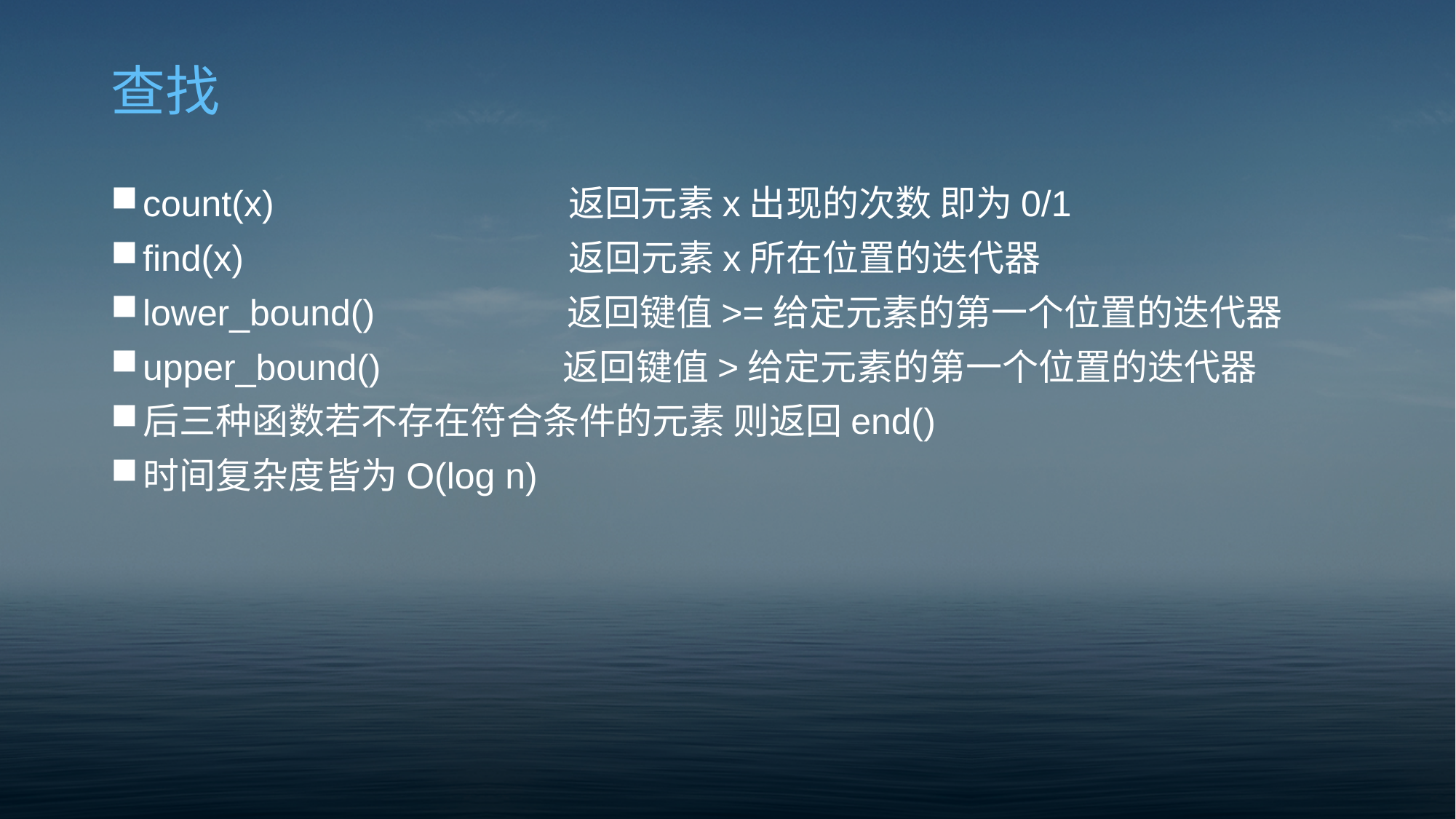

# 查找
count(x)                            返回元素x出现的次数 即为0/1
find(x)                               返回元素x所在位置的迭代器
lower_bound()                  返回键值>=给定元素的第一个位置的迭代器
upper_bound()                 返回键值>给定元素的第一个位置的迭代器
后三种函数若不存在符合条件的元素 则返回end()
时间复杂度皆为O(log n)